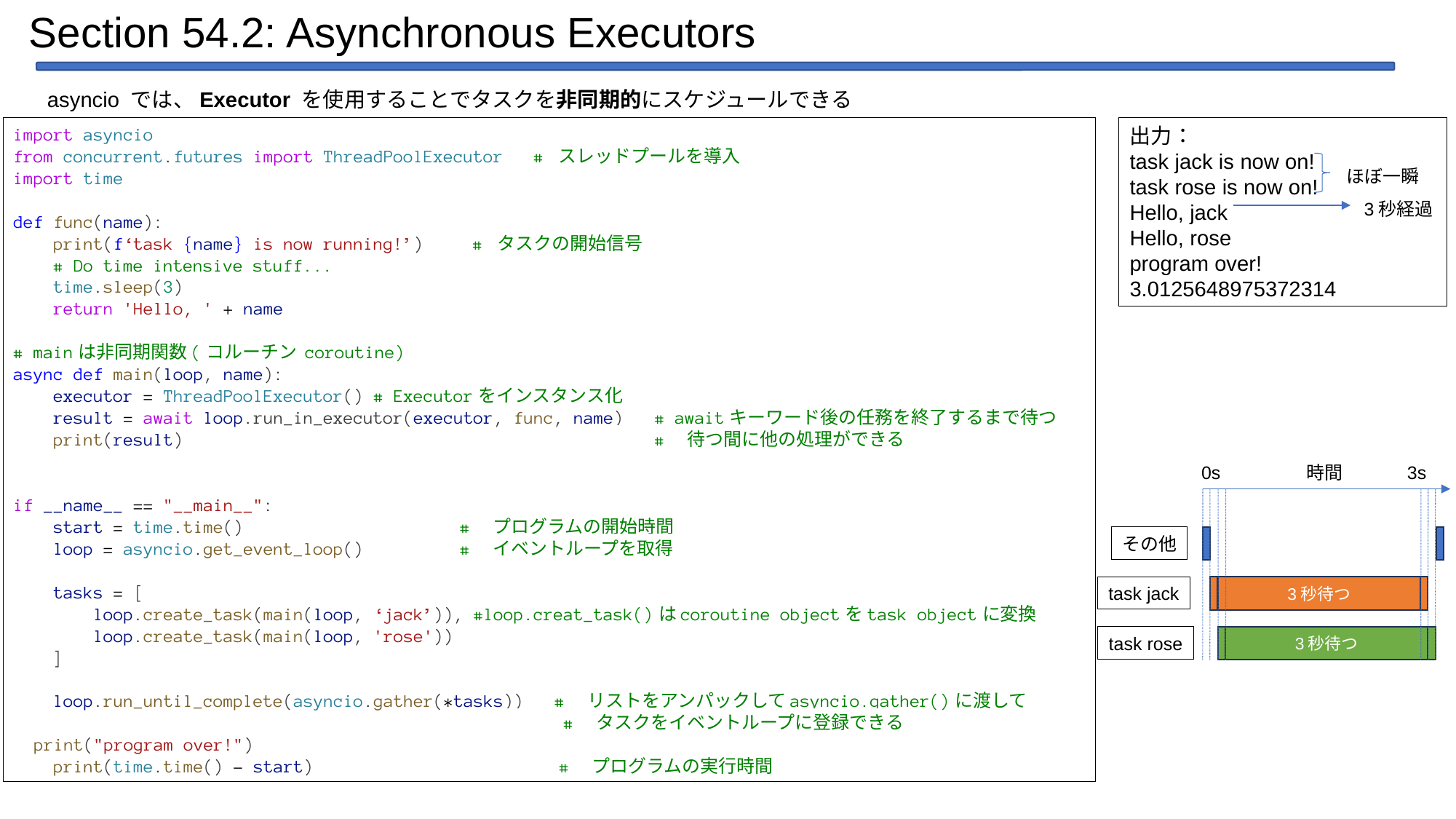

Section 54.2: Asynchronous Executors

asyncio では、Executor を使用することでタスクを非同期的にスケジュールできる
import asyncio
from concurrent.futures import ThreadPoolExecutor   # スレッドプールを導入
import time
def func(name):
    print(f‘task {name} is now running!’)　　 # タスクの開始信号
    # Do time intensive stuff...
    time.sleep(3)
    return 'Hello, ' + name
# mainは非同期関数(コルーチン coroutine)
async def main(loop, name):
    executor = ThreadPoolExecutor() # Executorをインスタンス化
    result = await loop.run_in_executor(executor, func, name)　 # awaitキーワード後の任務を終了するまで待つ
    print(result)				　　　　　#　待つ間に他の処理ができる
if __name__ == "__main__":
    start = time.time()		 #　プログラムの開始時間
    loop = asyncio.get_event_loop()	 #　イベントループを取得
    tasks = [
        loop.create_task(main(loop, ‘jack’)), #loop.creat_task()はcoroutine objectをtask objectに変換
        loop.create_task(main(loop, 'rose'))
    ]
    loop.run_until_complete(asyncio.gather(*tasks))　 #　リストをアンパックしてasyncio.gather()に渡して
				　　　　　　#　タスクをイベントループに登録できる
    print("program over!")
    print(time.time() - start)			#　プログラムの実行時間
出力：
task jack is now on!
task rose is now on!
Hello, jack
Hello, rose
program over!
3.0125648975372314

ほぼ一瞬
3秒経過
0s                時間               3s

その他
task jack
task rose

3秒待つ

3秒待つ